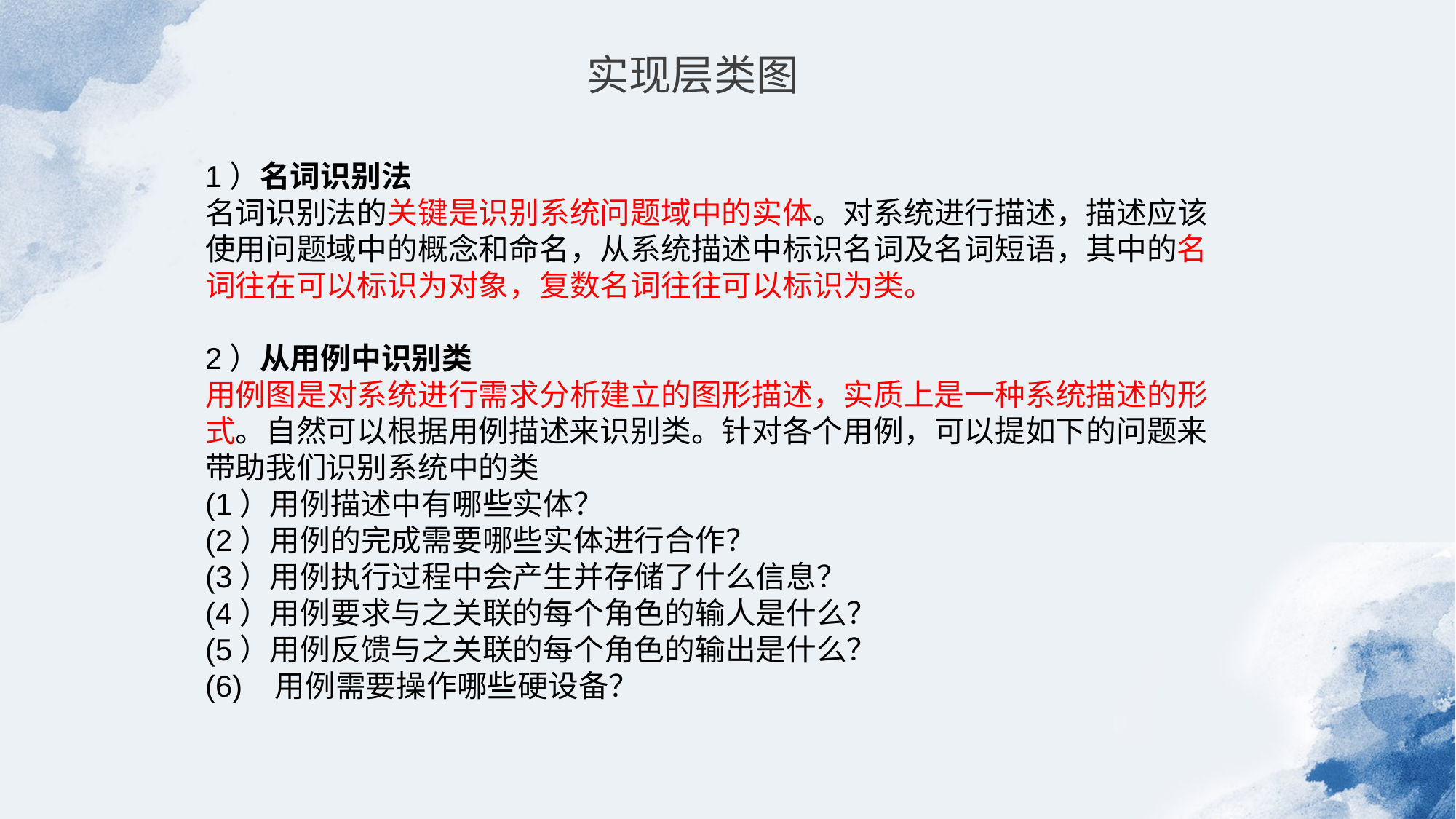

实现层类图
1）名词识别法
名词识别法的关键是识别系统问题域中的实体。对系统进行描述，描述应该使用问题域中的概念和命名，从系统描述中标识名词及名词短语，其中的名词往在可以标识为对象，复数名词往往可以标识为类。

2）从用例中识别类
用例图是对系统进行需求分析建立的图形描述，实质上是一种系统描述的形式。自然可以根据用例描述来识别类。针对各个用例，可以提如下的问题来带助我们识别系统中的类
(1）用例描述中有哪些实体？
(2）用例的完成需要哪些实体进行合作？
(3）用例执行过程中会产生并存储了什么信息？
(4）用例要求与之关联的每个角色的输人是什么？
(5）用例反馈与之关联的每个角色的输出是什么？
(6)   用例需要操作哪些硬设备？